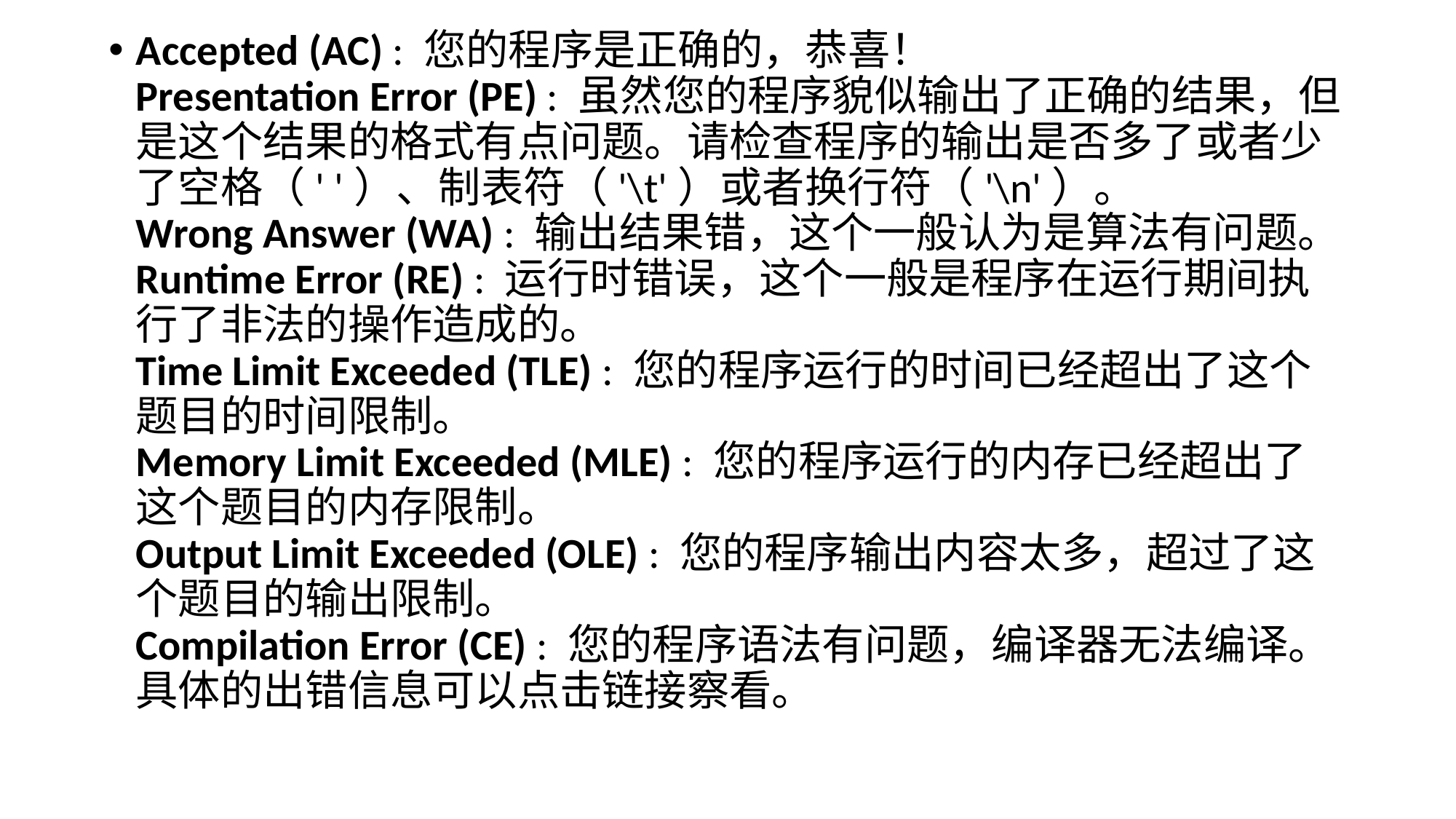

Accepted (AC) : 您的程序是正确的，恭喜！
Presentation Error (PE) : 虽然您的程序貌似输出了正确的结果，但是这个结果的格式有点问题。请检查程序的输出是否多了或者少了空格（' '）、制表符（'\t'）或者换行符（'\n'）。
Wrong Answer (WA) : 输出结果错，这个一般认为是算法有问题。
Runtime Error (RE) : 运行时错误，这个一般是程序在运行期间执行了非法的操作造成的。
Time Limit Exceeded (TLE) : 您的程序运行的时间已经超出了这个题目的时间限制。
Memory Limit Exceeded (MLE) : 您的程序运行的内存已经超出了这个题目的内存限制。
Output Limit Exceeded (OLE) : 您的程序输出内容太多，超过了这个题目的输出限制。
Compilation Error (CE) : 您的程序语法有问题，编译器无法编译。具体的出错信息可以点击链接察看。